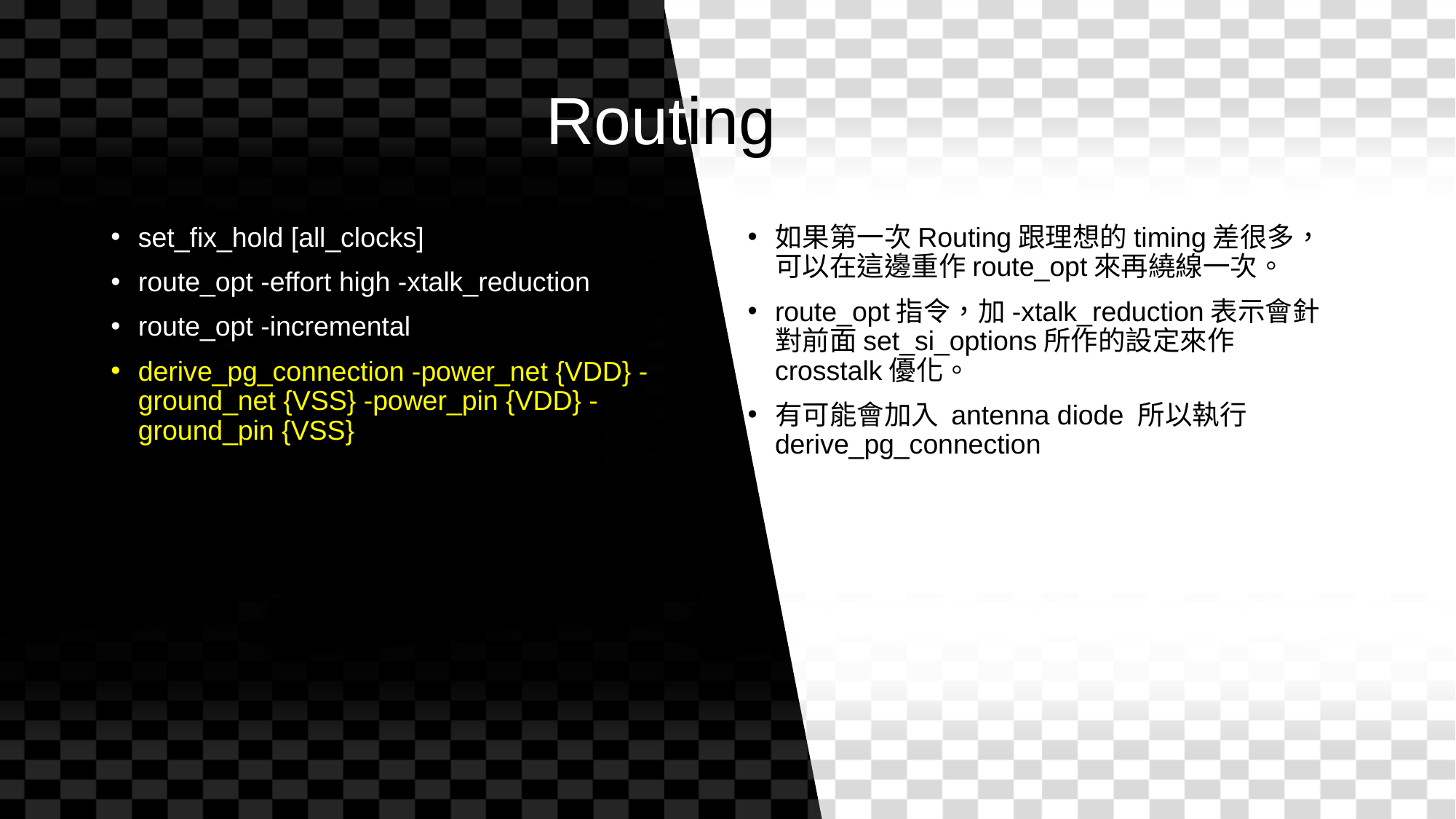

# Routing
set_fix_hold [all_clocks]
route_opt -effort high -xtalk_reduction
route_opt -incremental
derive_pg_connection -power_net {VDD} -ground_net {VSS} -power_pin {VDD} -ground_pin {VSS}
如果第一次Routing跟理想的timing差很多，可以在這邊重作route_opt來再繞線一次。
route_opt指令，加-xtalk_reduction表示會針對前面set_si_options所作的設定來作crosstalk優化。
有可能會加入 antenna diode 所以執行 derive_pg_connection